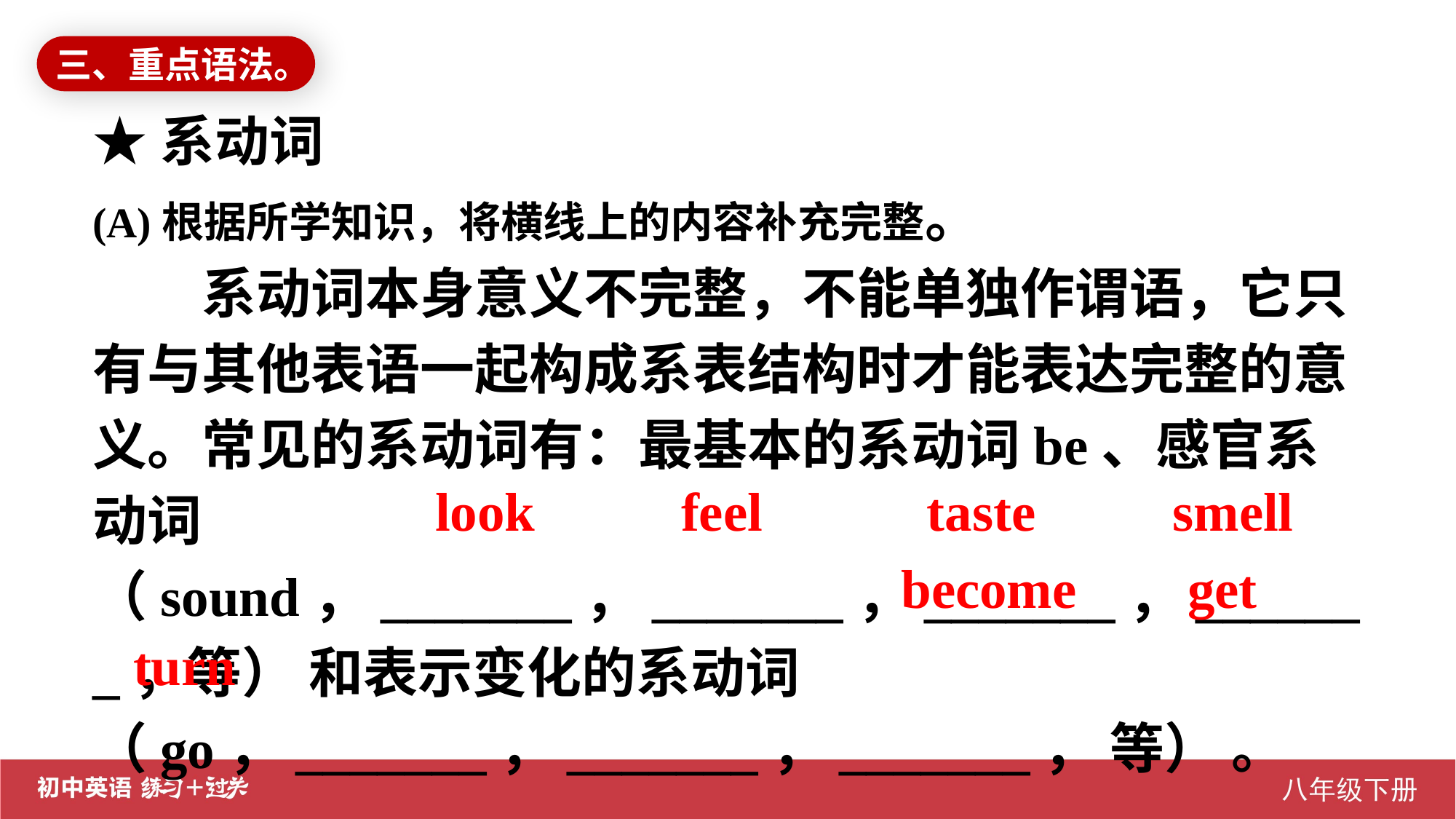

三、重点语法。
★系动词
(A)根据所学知识，将横线上的内容补充完整。
系动词本身意义不完整，不能单独作谓语，它只有与其他表语一起构成系表结构时才能表达完整的意义。常见的系动词有：最基本的系动词be、感官系动词（sound，_______，_______，_______，_______，等） 和表示变化的系动词 （go，_______，_______，_______， 等） 。

look
feel
taste
smell
become
   get
  turn